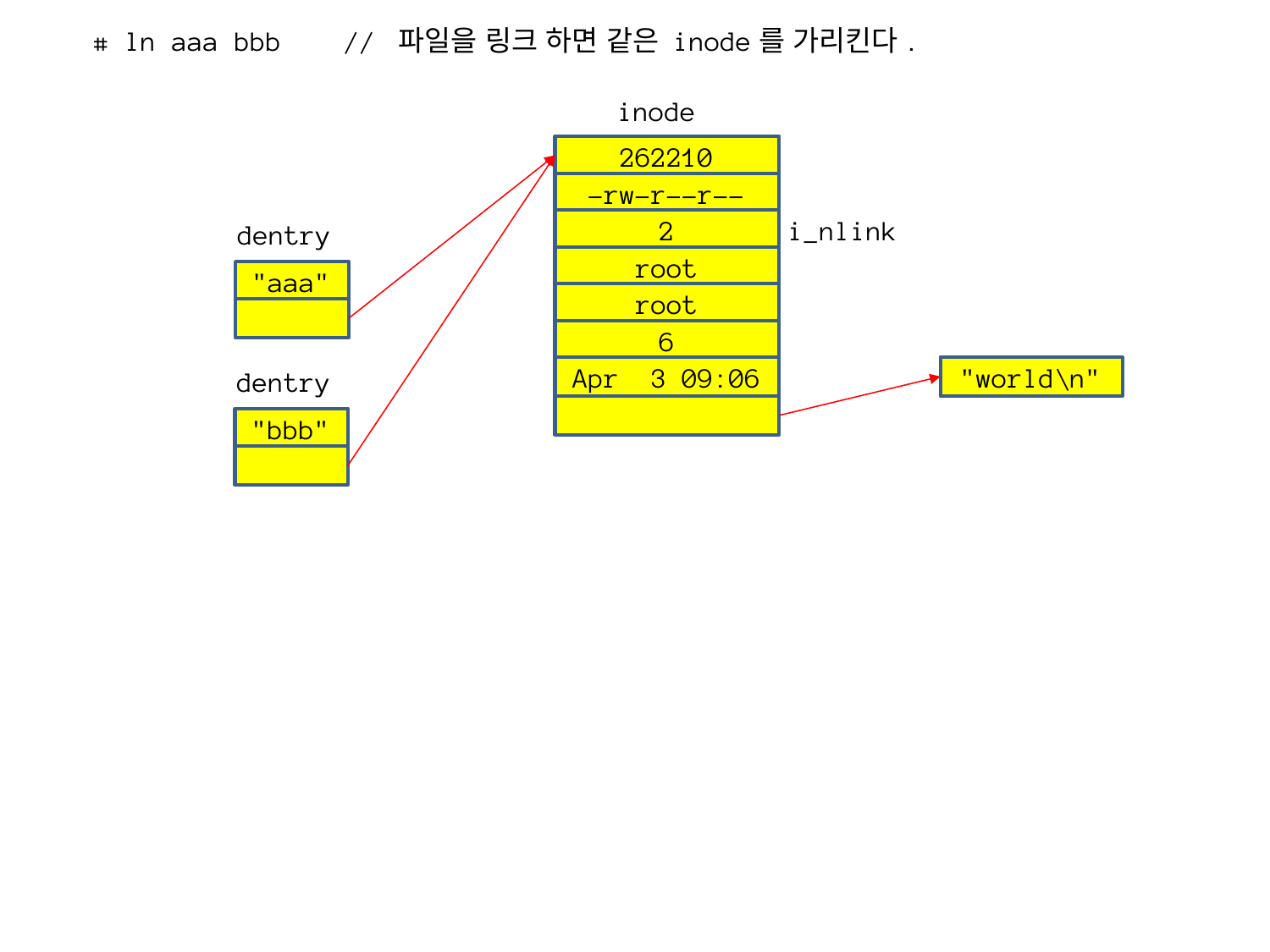

# ln aaa bbb    // 파일을 링크 하면 같은 inode를 가리킨다.
inode
262210
-rw-r--r--
i_nlink
dentry
2
root
"aaa"
root

6
"world\n"
dentry
Apr  3 09:06

"bbb"